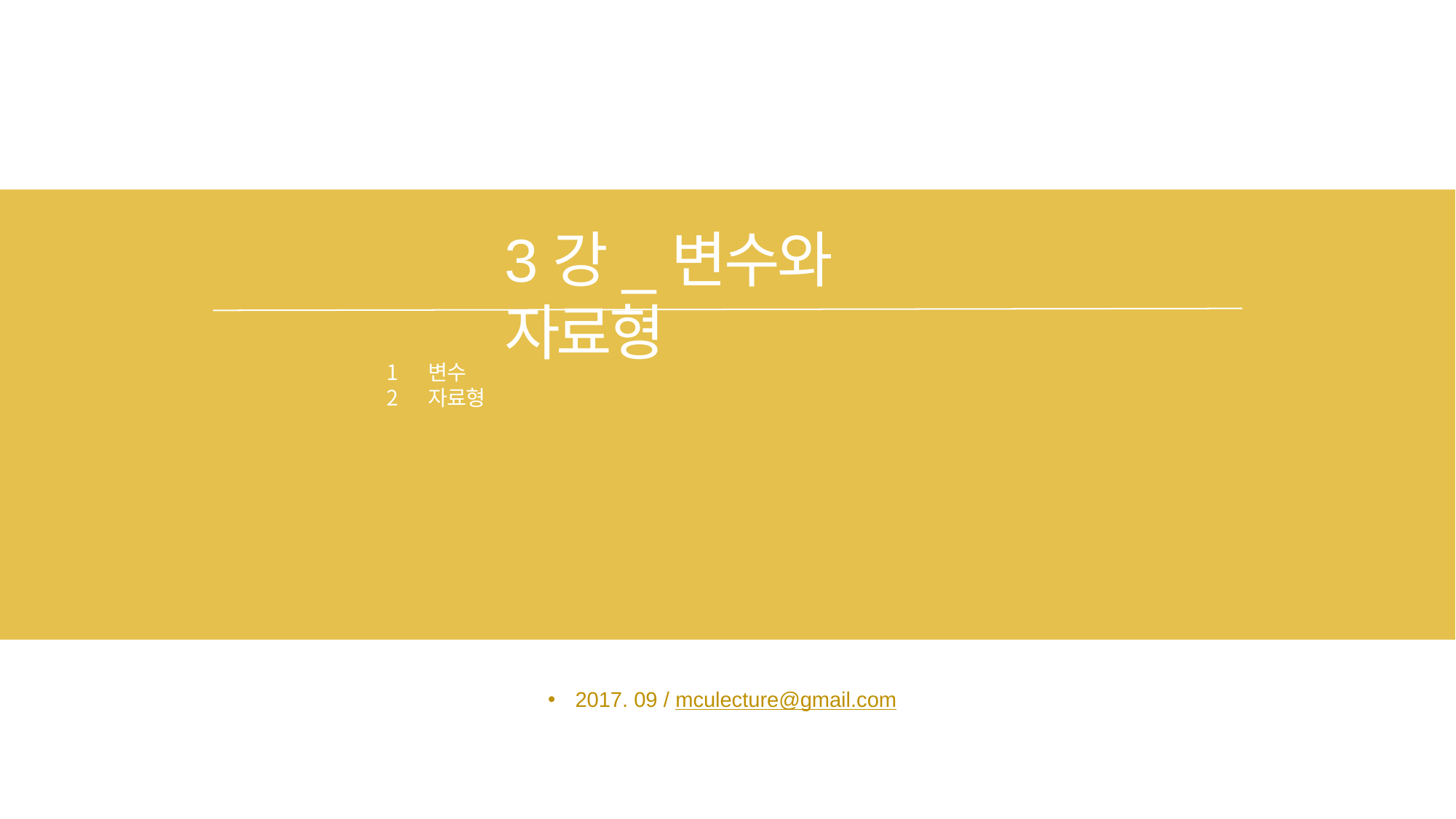

# 3강_변수와 자료형

변수
자료형
2017. 09 / mculecture@gmail.com